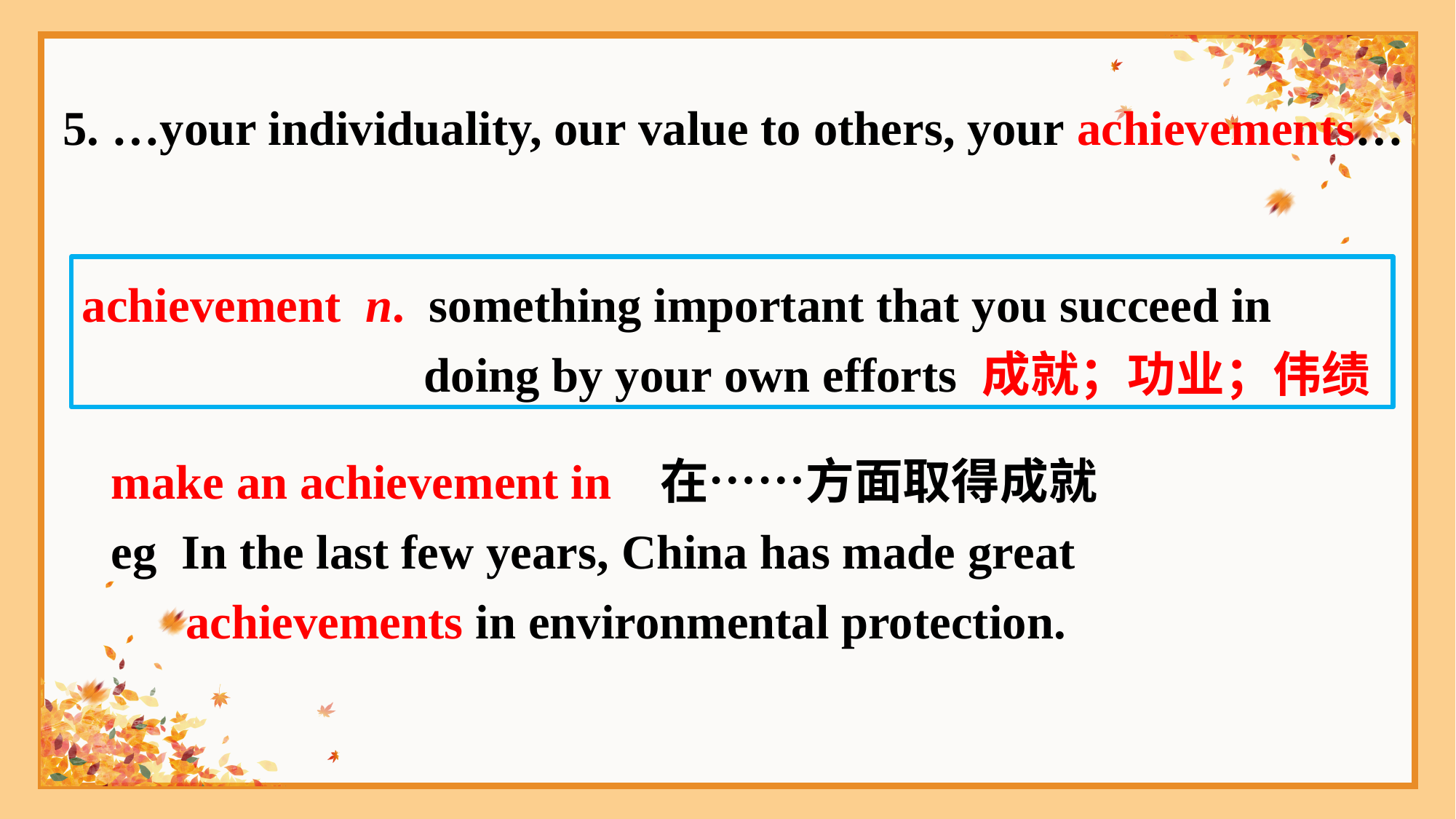

5. …your individuality, our value to others, your achievements…

achievement  n.  something important that you succeed in doing by your own efforts 成就；功业；伟绩

make an achievement in   在……方面取得成就
eg  In the last few years, China has made great achievements in environmental protection.